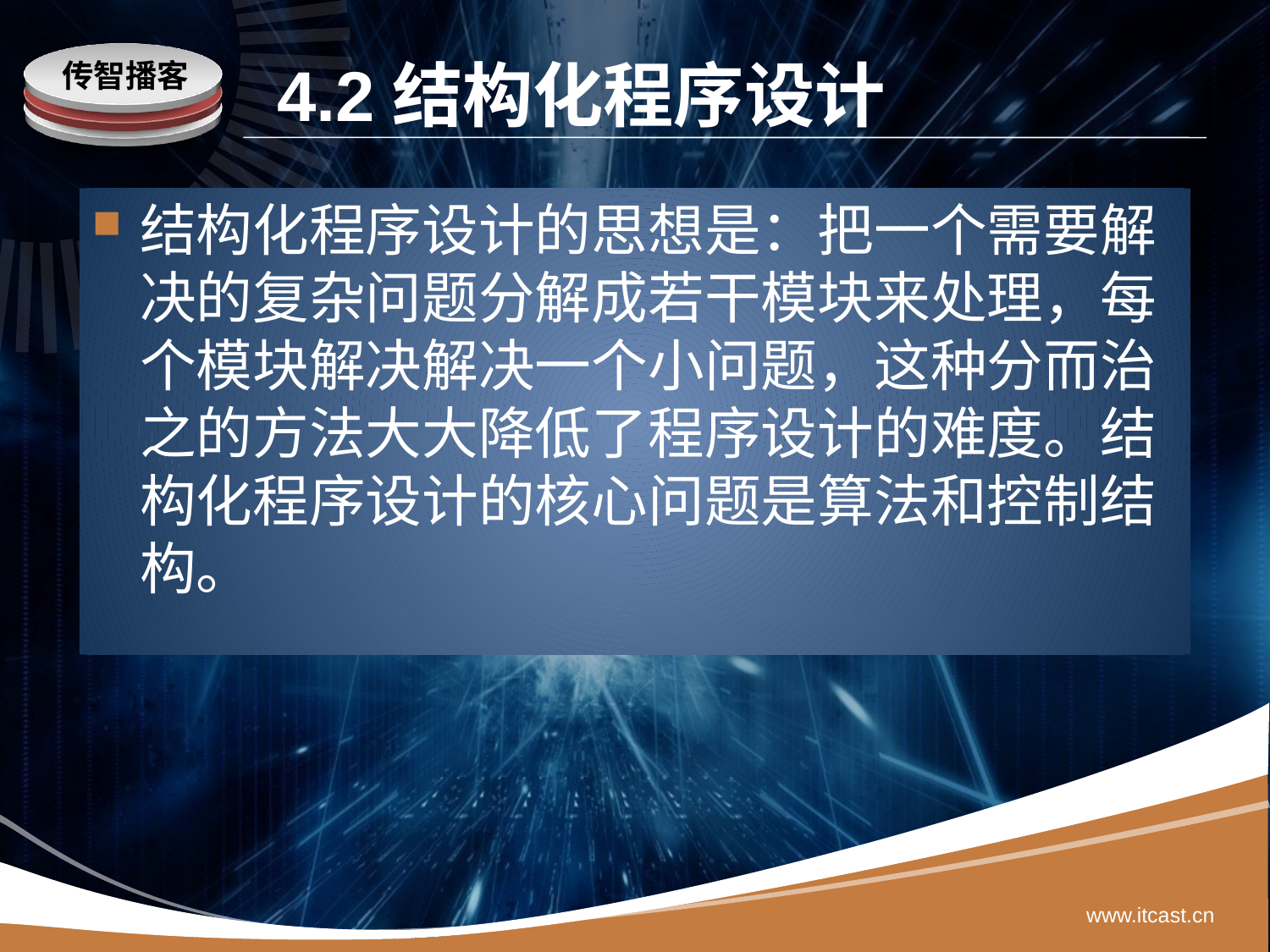

# 4.2结构化程序设计
结构化程序设计的思想是：把一个需要解决的复杂问题分解成若干模块来处理，每个模块解决解决一个小问题，这种分而治之的方法大大降低了程序设计的难度。结构化程序设计的核心问题是算法和控制结构。
www.itcast.cn